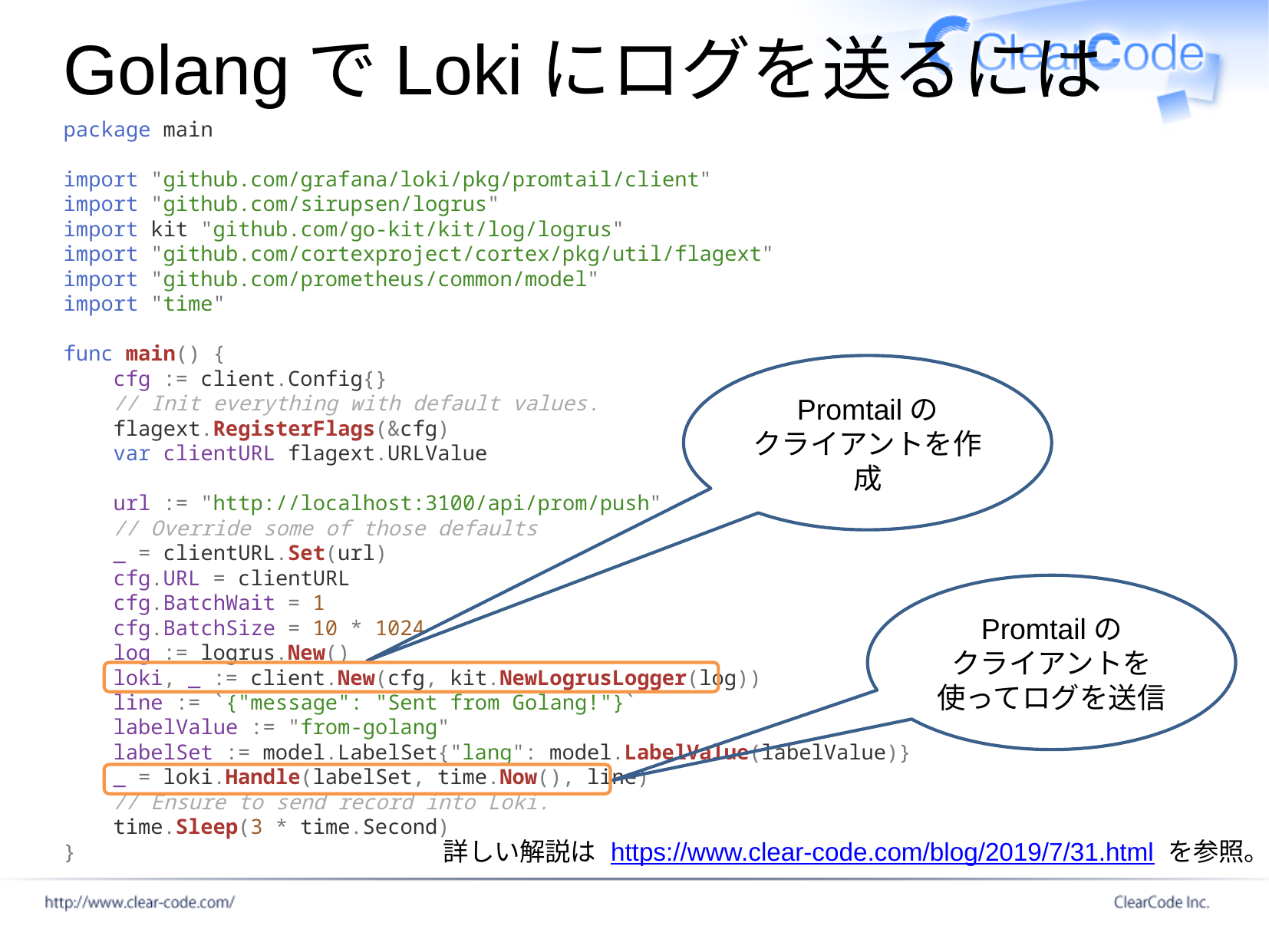

# GolangでLokiにログを送るには
package main
import "github.com/grafana/loki/pkg/promtail/client"
import "github.com/sirupsen/logrus"
import kit "github.com/go-kit/kit/log/logrus"
import "github.com/cortexproject/cortex/pkg/util/flagext"
import "github.com/prometheus/common/model"
import "time"
func main() {
    cfg := client.Config{}
    // Init everything with default values.
    flagext.RegisterFlags(&cfg)
    var clientURL flagext.URLValue
    url := "http://localhost:3100/api/prom/push"
    // Override some of those defaults
    _ = clientURL.Set(url)
    cfg.URL = clientURL
    cfg.BatchWait = 1
    cfg.BatchSize = 10 * 1024
    log := logrus.New()
    loki, _ := client.New(cfg, kit.NewLogrusLogger(log))
    line := `{"message": "Sent from Golang!"}`
    labelValue := "from-golang"
    labelSet := model.LabelSet{"lang": model.LabelValue(labelValue)}
    _ = loki.Handle(labelSet, time.Now(), line)
    // Ensure to send record into Loki.
    time.Sleep(3 * time.Second)
}

Promtailの
クライアントを作成
Promtailの
クライアントを使ってログを送信

詳しい解説は https://www.clear-code.com/blog/2019/7/31.html を参照。